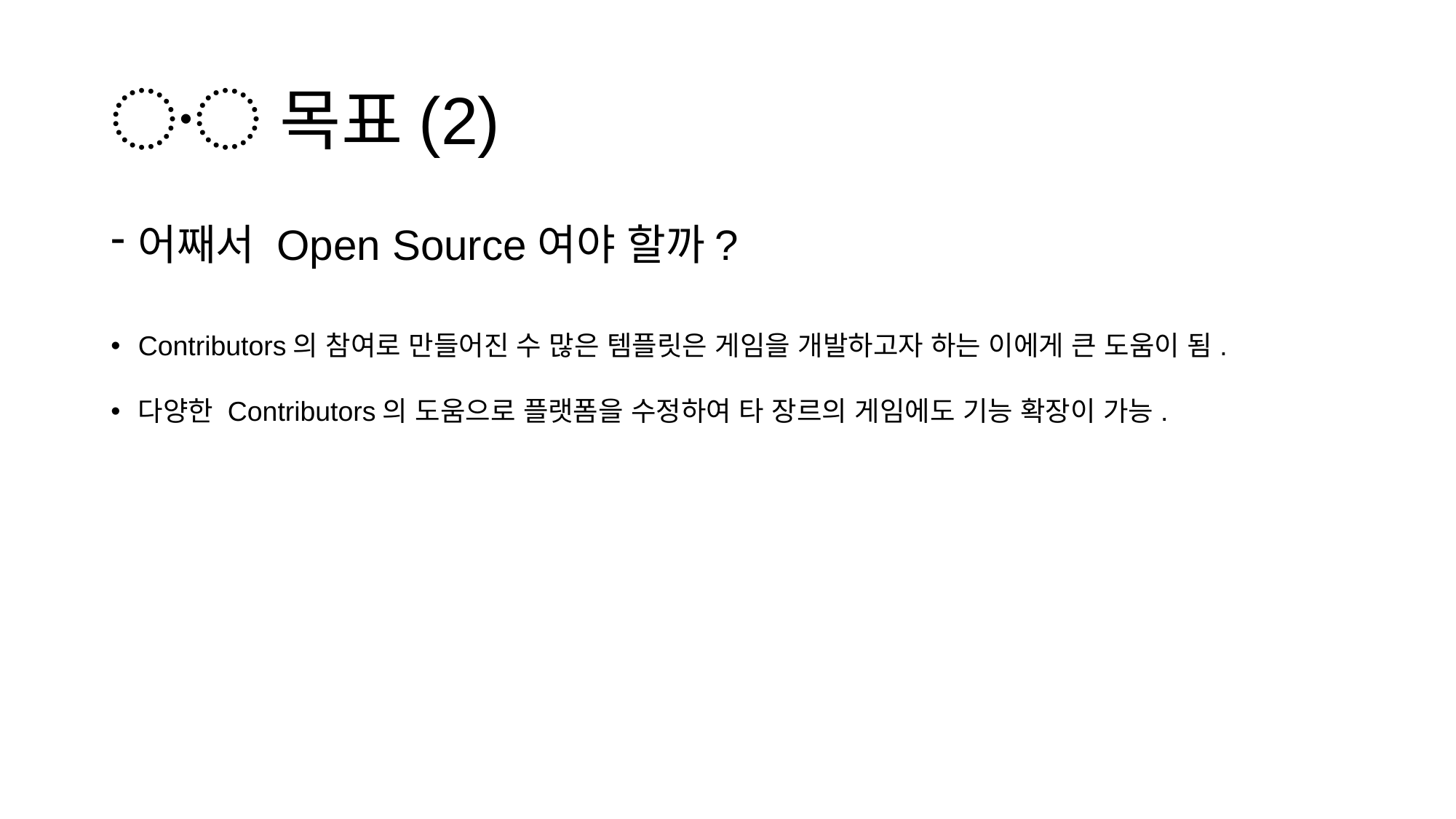

# 〮 목표(2)
어째서 Open Source여야 할까?

Contributors의 참여로 만들어진 수 많은 템플릿은 게임을 개발하고자 하는 이에게 큰 도움이 됨.
다양한 Contributors의 도움으로 플랫폼을 수정하여 타 장르의 게임에도 기능 확장이 가능.